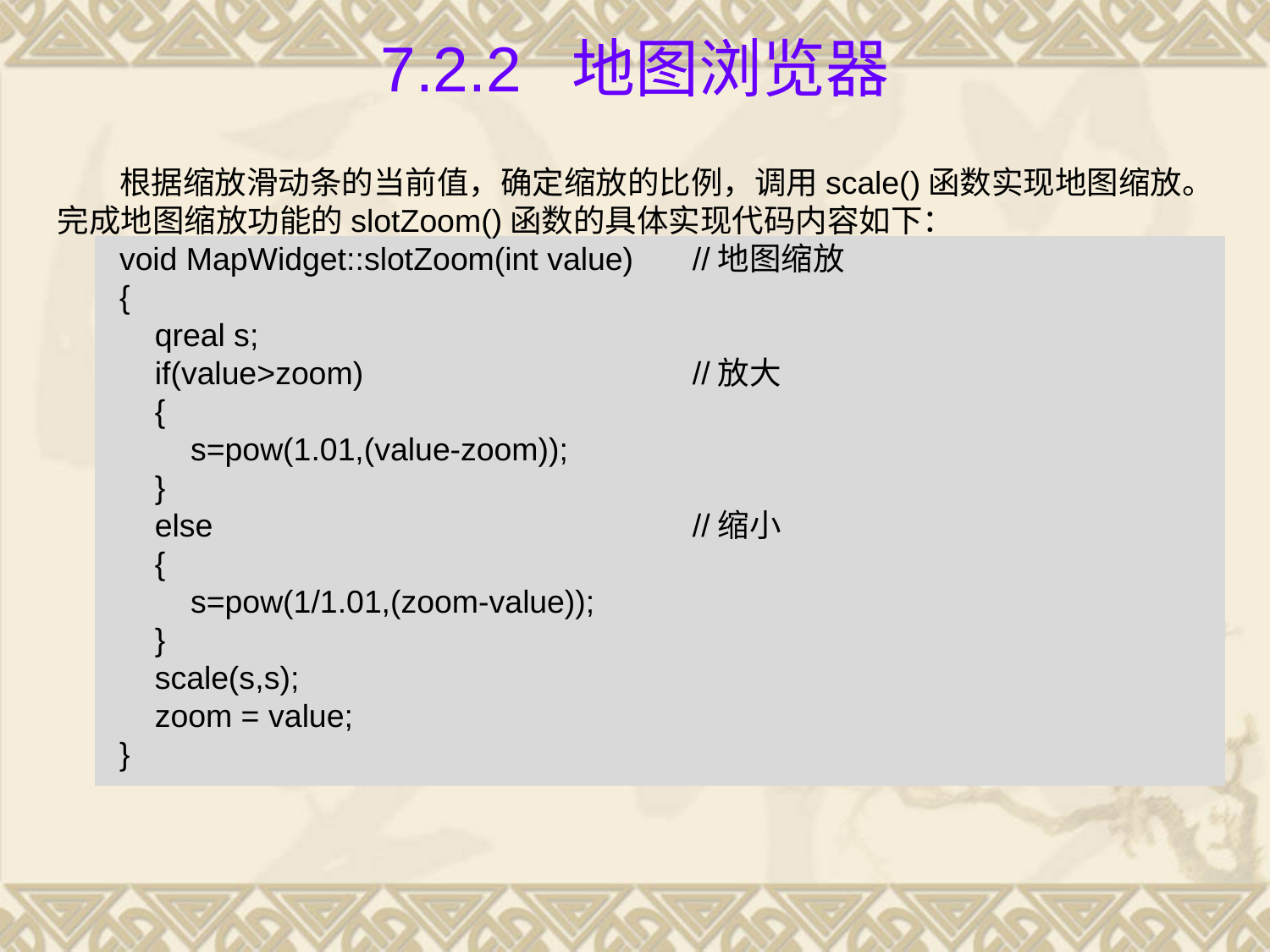

# 7.2.2  地图浏览器
根据缩放滑动条的当前值，确定缩放的比例，调用scale()函数实现地图缩放。完成地图缩放功能的slotZoom()函数的具体实现代码内容如下：
void MapWidget::slotZoom(int value)   	//地图缩放
{
    qreal s;
    if(value>zoom)                 		//放大
    {
        s=pow(1.01,(value-zoom));
    }
    else                             		//缩小
    {
        s=pow(1/1.01,(zoom-value));
    }
    scale(s,s);
    zoom = value;
}